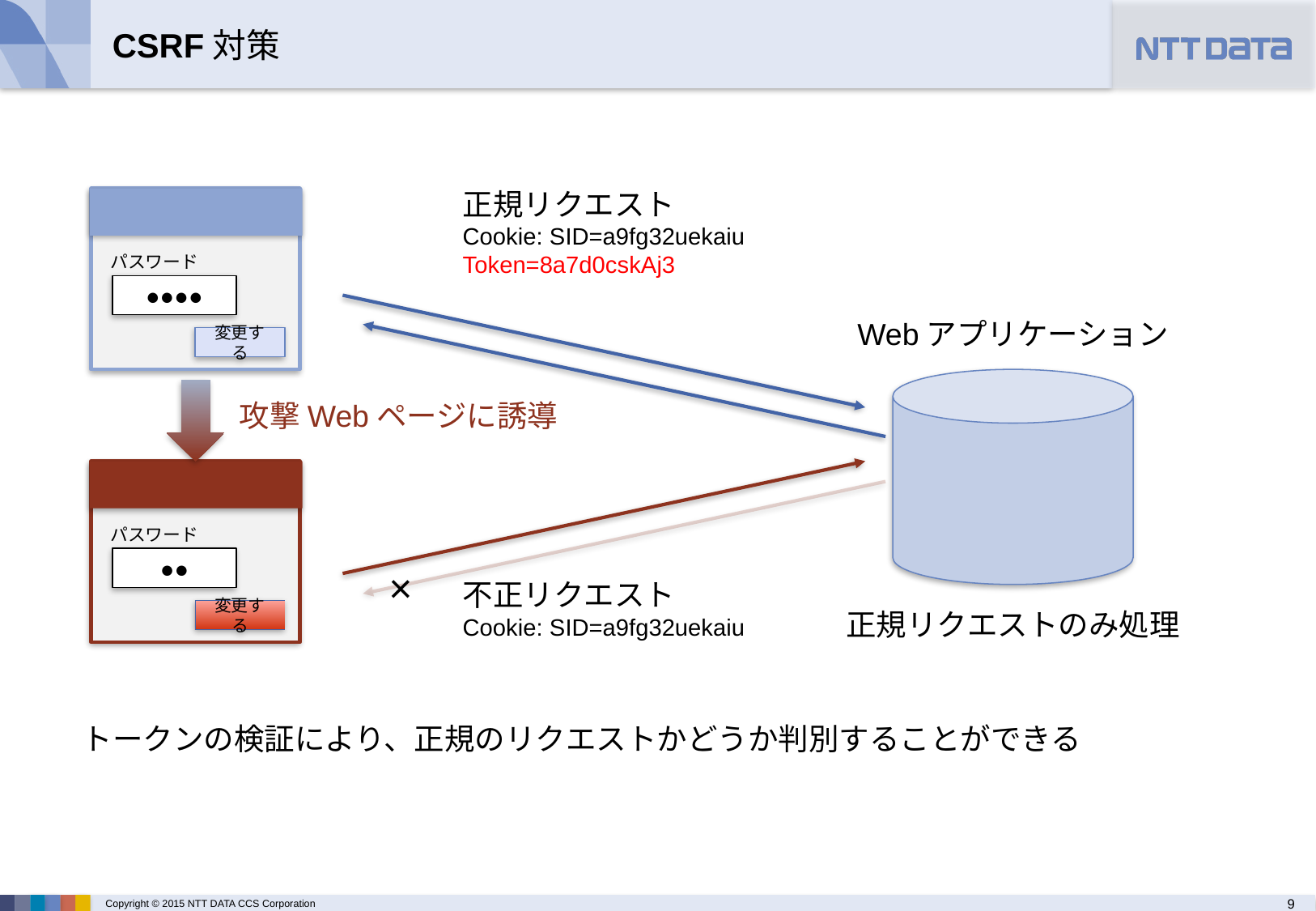

# CSRF対策
正規リクエスト
Cookie: SID=a9fg32uekaiu
Token=8a7d0cskAj3

パスワード
●●●●
変更する
Webアプリケーション

攻撃Webページに誘導

パスワード
●●
変更する
×
不正リクエスト
Cookie: SID=a9fg32uekaiu

正規リクエストのみ処理
トークンの検証により、正規のリクエストかどうか判別することができる